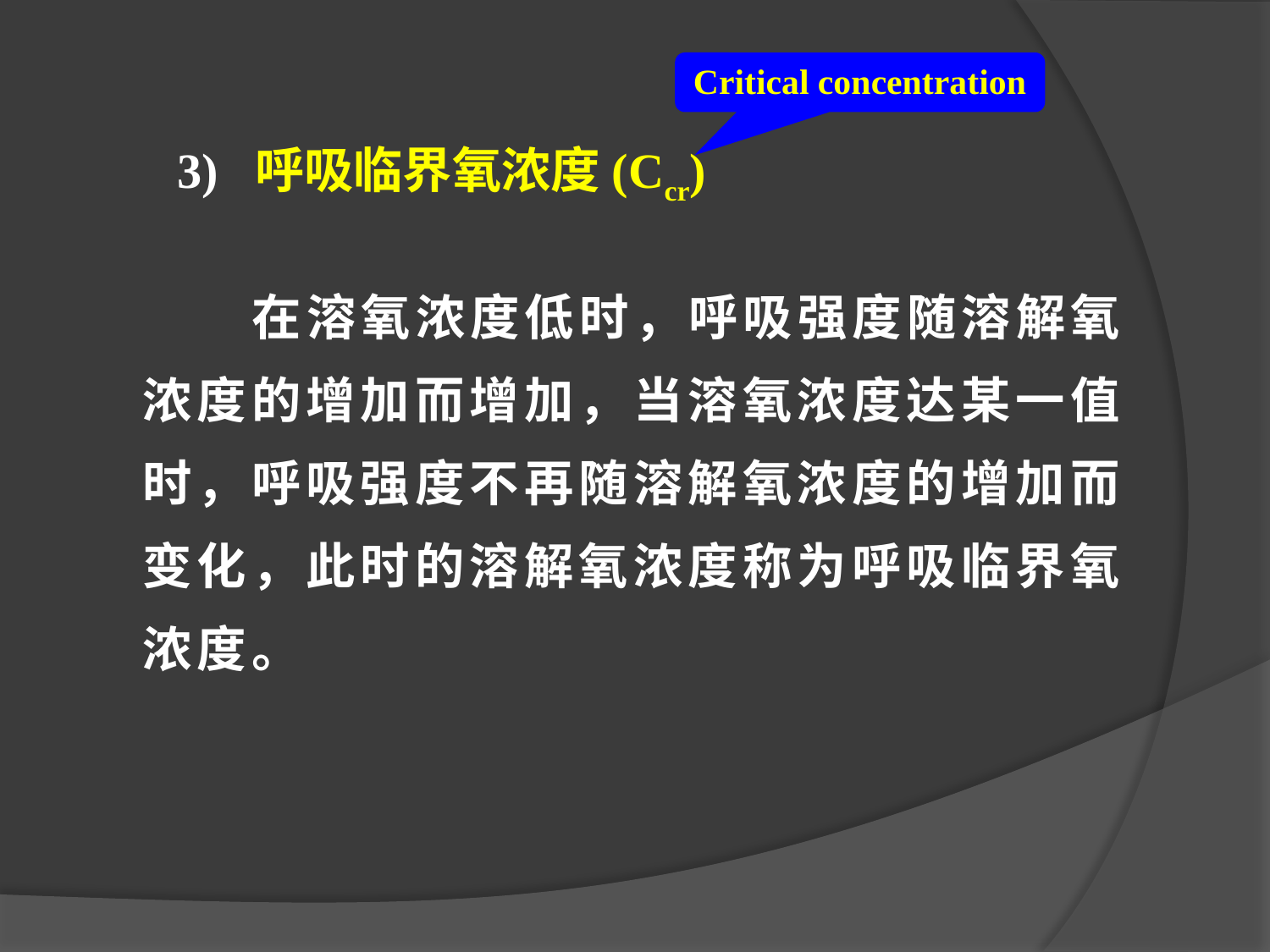

Critical concentration
3)  呼吸临界氧浓度(Ccr)
      在溶氧浓度低时，呼吸强度随溶解氧浓度的增加而增加，当溶氧浓度达某一值时，呼吸强度不再随溶解氧浓度的增加而变化，此时的溶解氧浓度称为呼吸临界氧浓度。